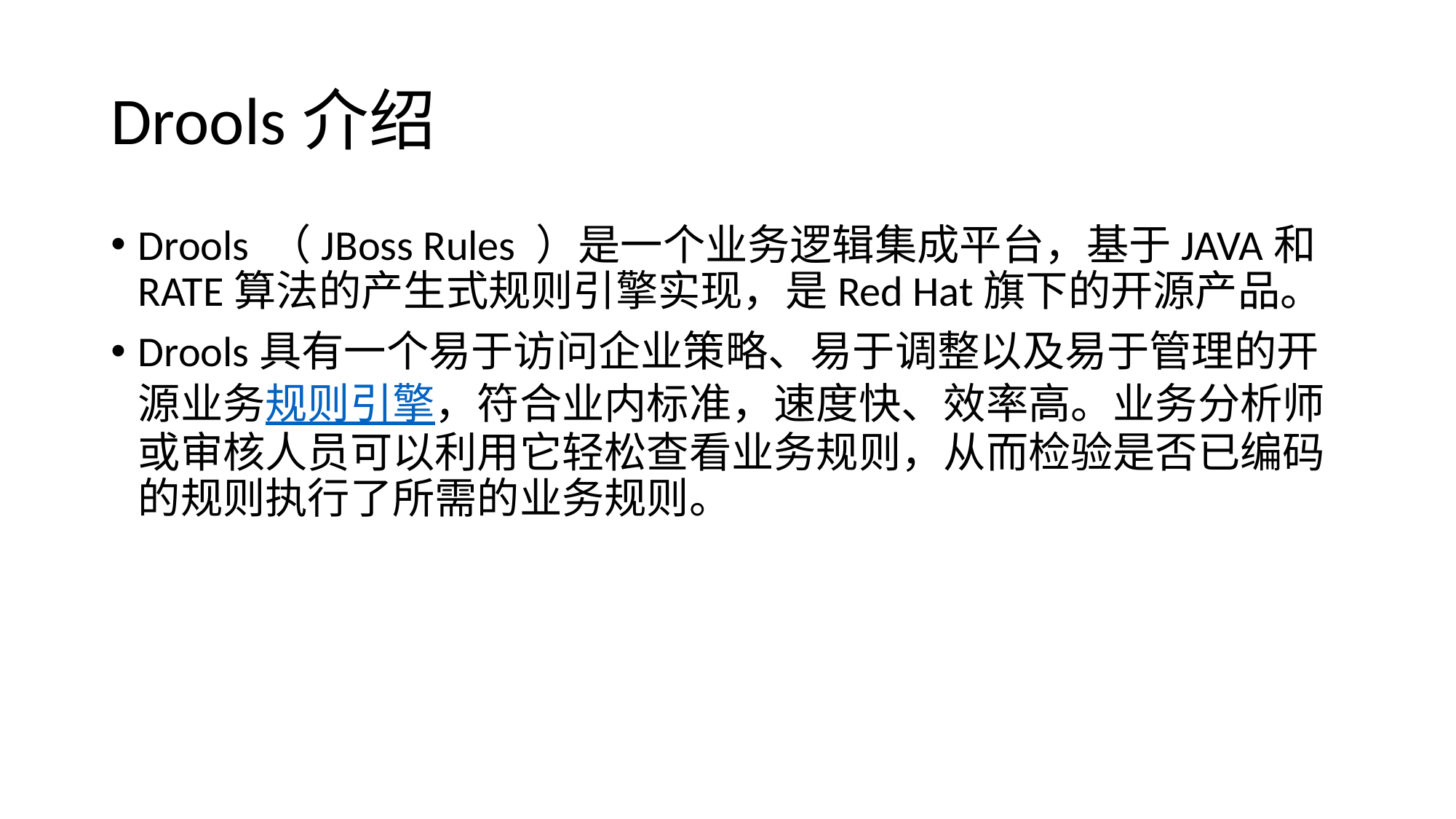

# Drools介绍
Drools （JBoss Rules ）是一个业务逻辑集成平台，基于JAVA和RATE算法的产生式规则引擎实现，是Red Hat旗下的开源产品。
Drools具有一个易于访问企业策略、易于调整以及易于管理的开源业务规则引擎，符合业内标准，速度快、效率高。业务分析师或审核人员可以利用它轻松查看业务规则，从而检验是否已编码的规则执行了所需的业务规则。